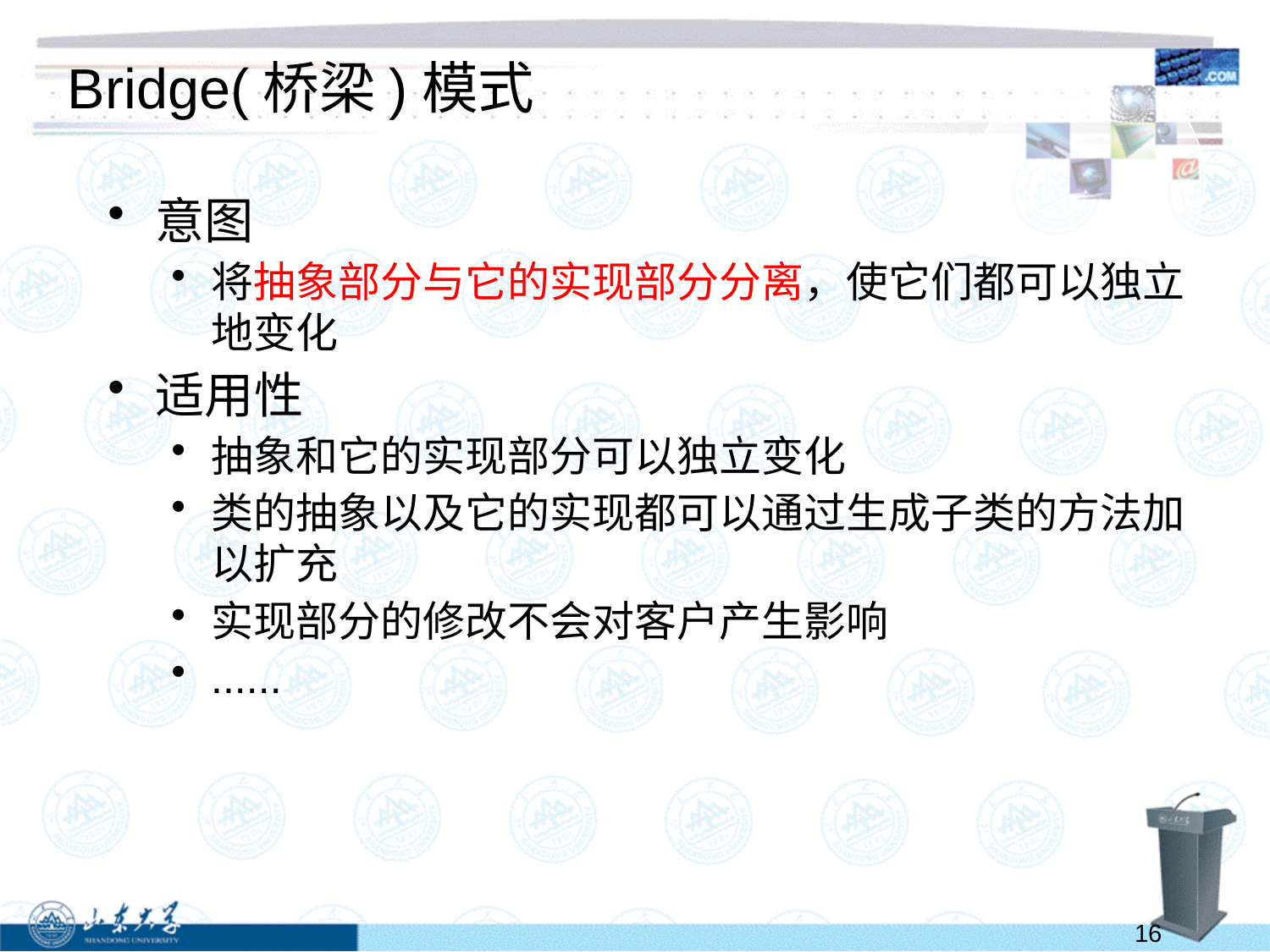

# Bridge(桥梁)模式
意图
将抽象部分与它的实现部分分离，使它们都可以独立地变化
适用性
抽象和它的实现部分可以独立变化
类的抽象以及它的实现都可以通过生成子类的方法加以扩充
实现部分的修改不会对客户产生影响
......
16